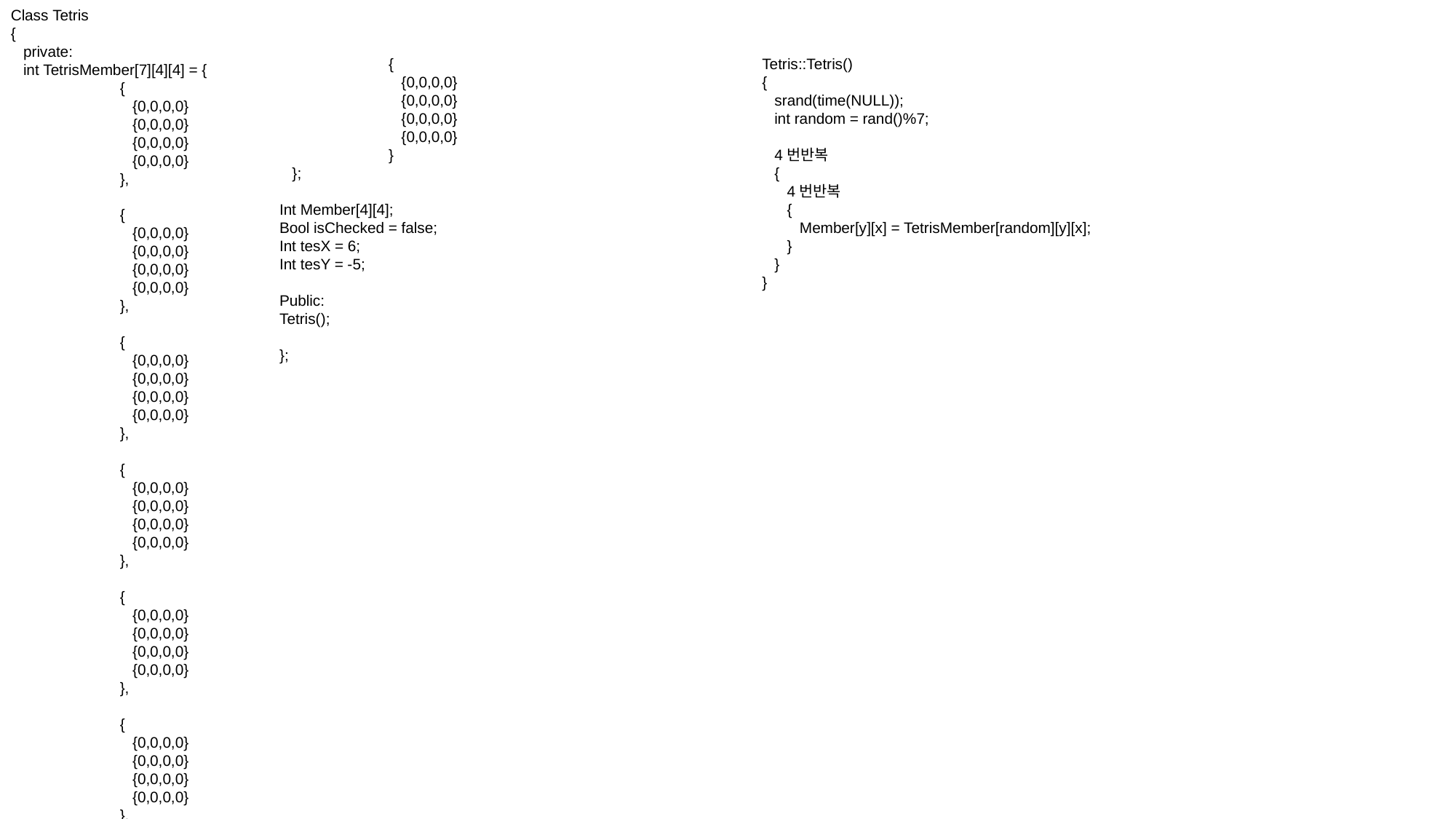

Class Tetris
{
   private:
   int TetrisMember[7][4][4] = {
	{
	   {0,0,0,0}
	   {0,0,0,0}
	   {0,0,0,0}
	   {0,0,0,0}
	},

	{
	   {0,0,0,0}
	   {0,0,0,0}
	   {0,0,0,0}
	   {0,0,0,0}
	},

	{
	   {0,0,0,0}
	   {0,0,0,0}
	   {0,0,0,0}
	   {0,0,0,0}
	},

	{
	   {0,0,0,0}
	   {0,0,0,0}
	   {0,0,0,0}
	   {0,0,0,0}
	},

	{
	   {0,0,0,0}
	   {0,0,0,0}
	   {0,0,0,0}
	   {0,0,0,0}
	},

	{
	   {0,0,0,0}
	   {0,0,0,0}
	   {0,0,0,0}
	   {0,0,0,0}
	},
	{
	   {0,0,0,0}
	   {0,0,0,0}
	   {0,0,0,0}
	   {0,0,0,0}
	}
   };

Int Member[4][4];
Bool isChecked = false;
Int tesX = 6;
Int tesY = -5;

Public:
Tetris();

};

Tetris::Tetris()
{
   srand(time(NULL));
   int random = rand()%7;

   4번반복
   {
      4번반복
      {
         Member[y][x] = TetrisMember[random][y][x];
      }
   }
}